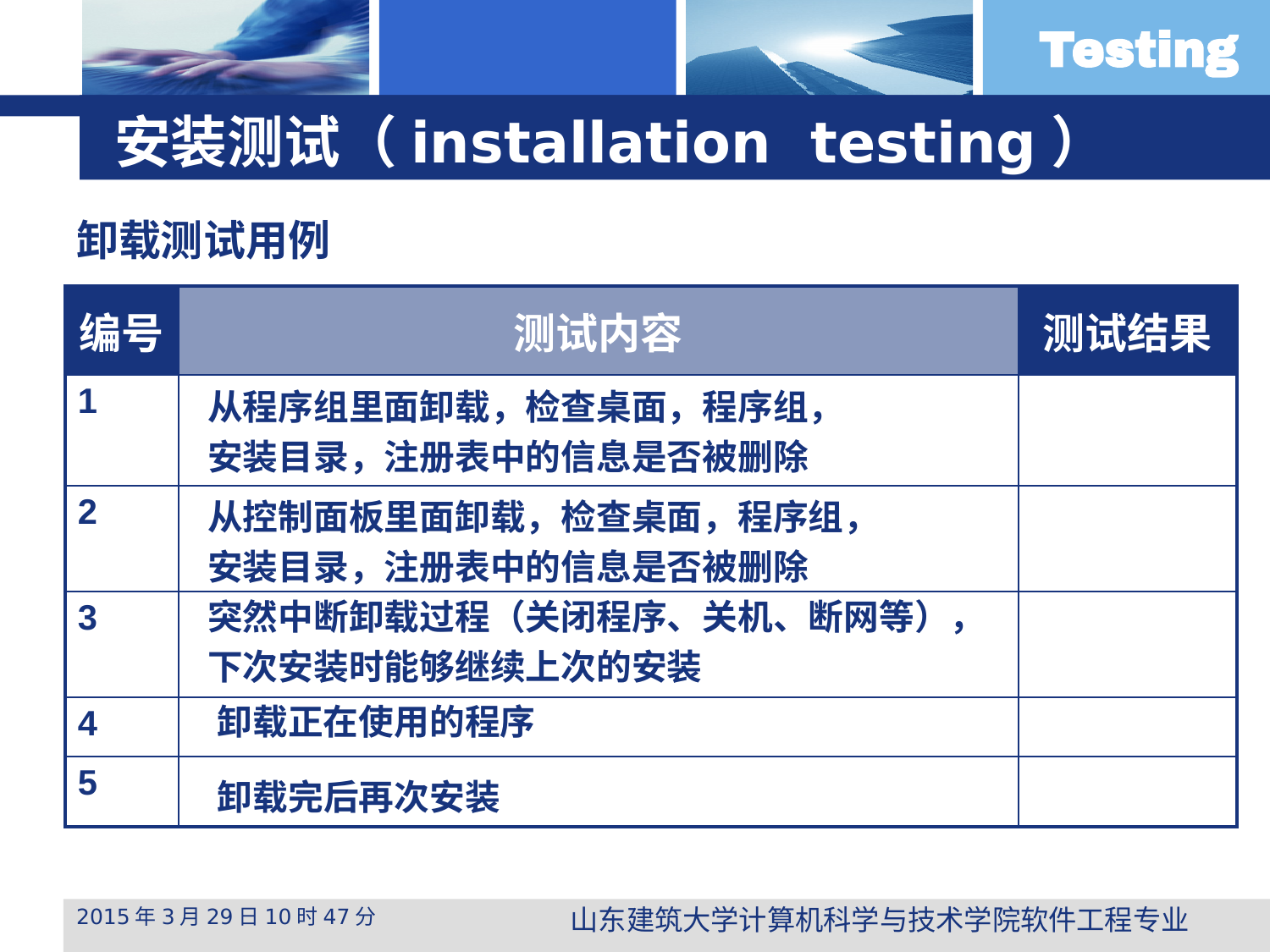

# 安装测试（installation  testing）
卸载测试用例
| 编号 | 测试内容 | 测试结果 |
| --- | --- | --- |
| 1 |  |  |
| 2 |  |  |
| 3 |  |  |
| 4 |  |  |
| 5 |  |  |
从程序组里面卸载，检查桌面，程序组，
安装目录，注册表中的信息是否被删除
从控制面板里面卸载，检查桌面，程序组，
安装目录，注册表中的信息是否被删除
突然中断卸载过程（关闭程序、关机、断网等），
下次安装时能够继续上次的安装
卸载正在使用的程序
卸载完后再次安装
山东建筑大学计算机科学与技术学院软件工程专业
2015年3月29日10时47分